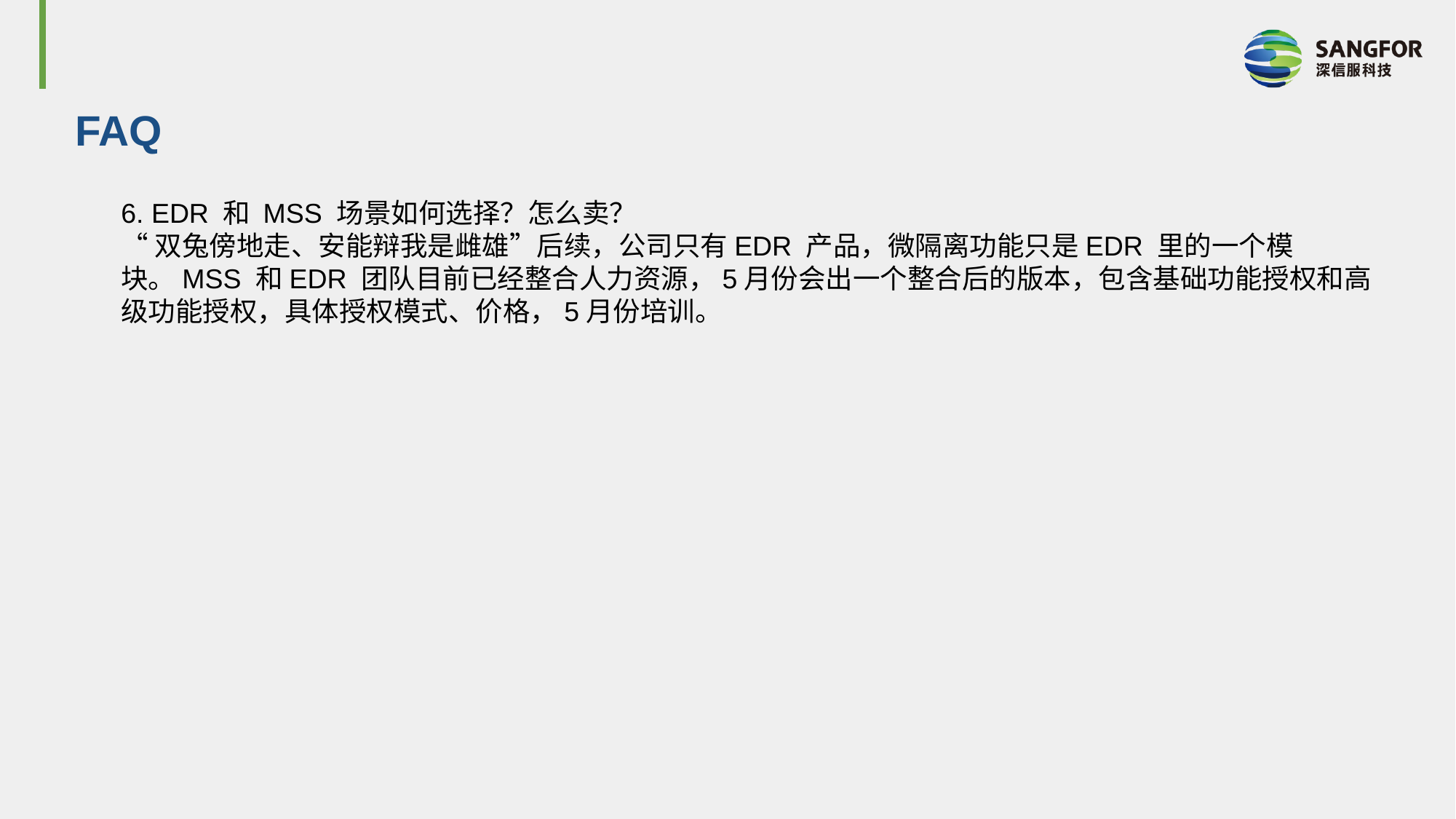

# FAQ
6. EDR 和 MSS 场景如何选择？怎么卖？
“双兔傍地走、安能辩我是雌雄”后续，公司只有EDR 产品，微隔离功能只是EDR 里的一个模块。MSS 和EDR 团队目前已经整合人力资源，5月份会出一个整合后的版本，包含基础功能授权和高级功能授权，具体授权模式、价格，5月份培训。